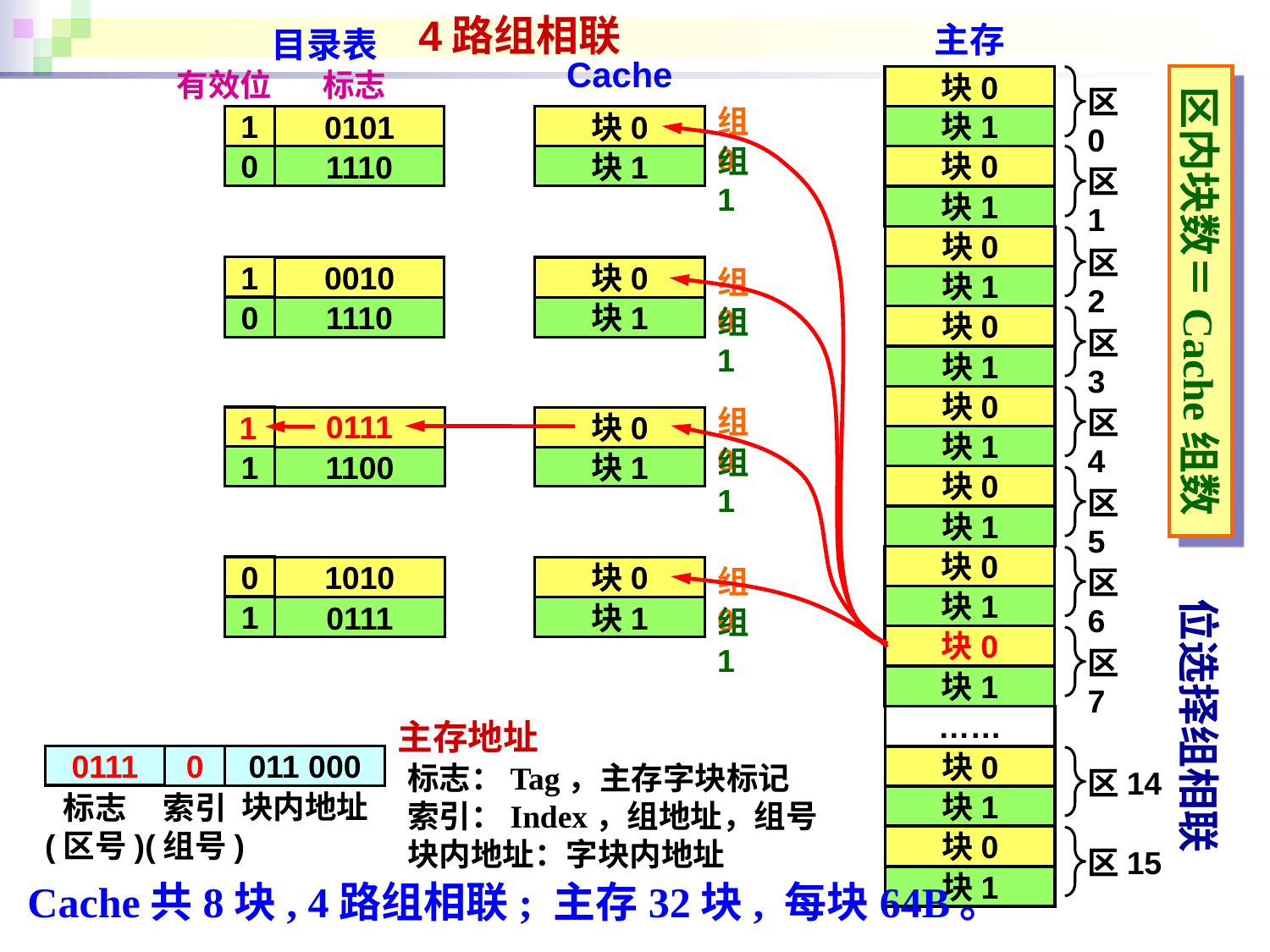

4路组相联
主存
目录表
Cache
有效位
标志
块0

区0
组0
1
块1
0101
块0

组1
0
块0
1110
块1

区1
块1
块0

区2
组0
1
0010
块0
块1
区内块数＝Cache组数

组1
0
1110
块1
块0

区3
块1
块0

组0
区4
0
0110
块0
0111
1

块1
组1
1
1100
块1
块0

区5
块1
块0

组0
0
区6
1010
块0

块1
组1
1
0111
块1
块0

区7
块1
位选择组相联
……
主存地址
0111
0
011 000
块0

标志：Tag，主存字块标记
索引：Index，组地址，组号
块内地址：字块内地址
区14
标志
(区号)
索引
(组号)
块内地址
块1
块0

区15
Cache共8块, 4路组相联; 主存32块, 每块64B。
块1